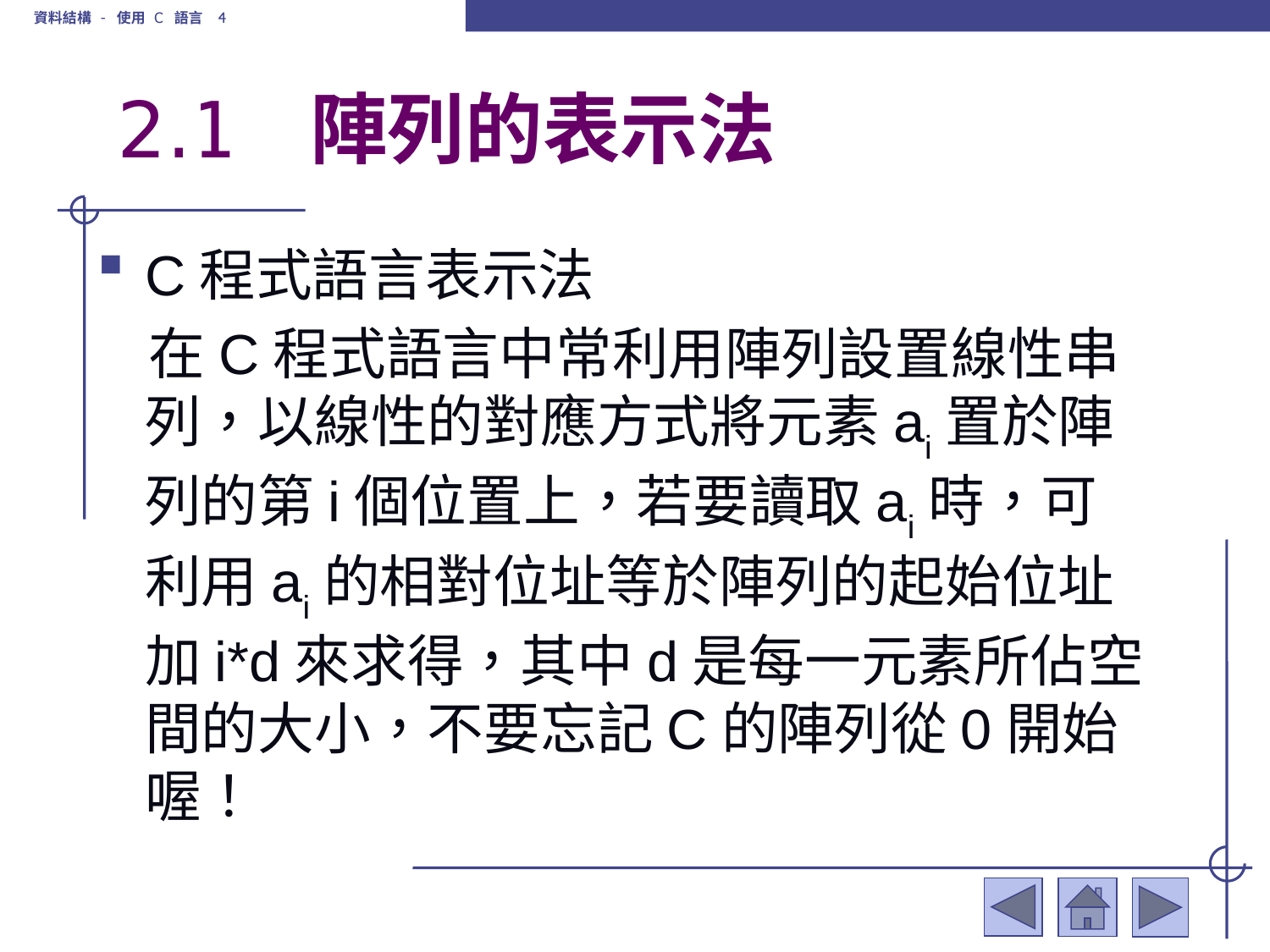

資料結構 - 使用 C 語言   4
# 2.1	  陣列的表示法
C程式語言表示法
   在C程式語言中常利用陣列設置線性串列，以線性的對應方式將元素ai置於陣列的第i個位置上，若要讀取ai時，可利用ai的相對位址等於陣列的起始位址加i*d來求得，其中d是每一元素所佔空間的大小，不要忘記C的陣列從0開始喔！